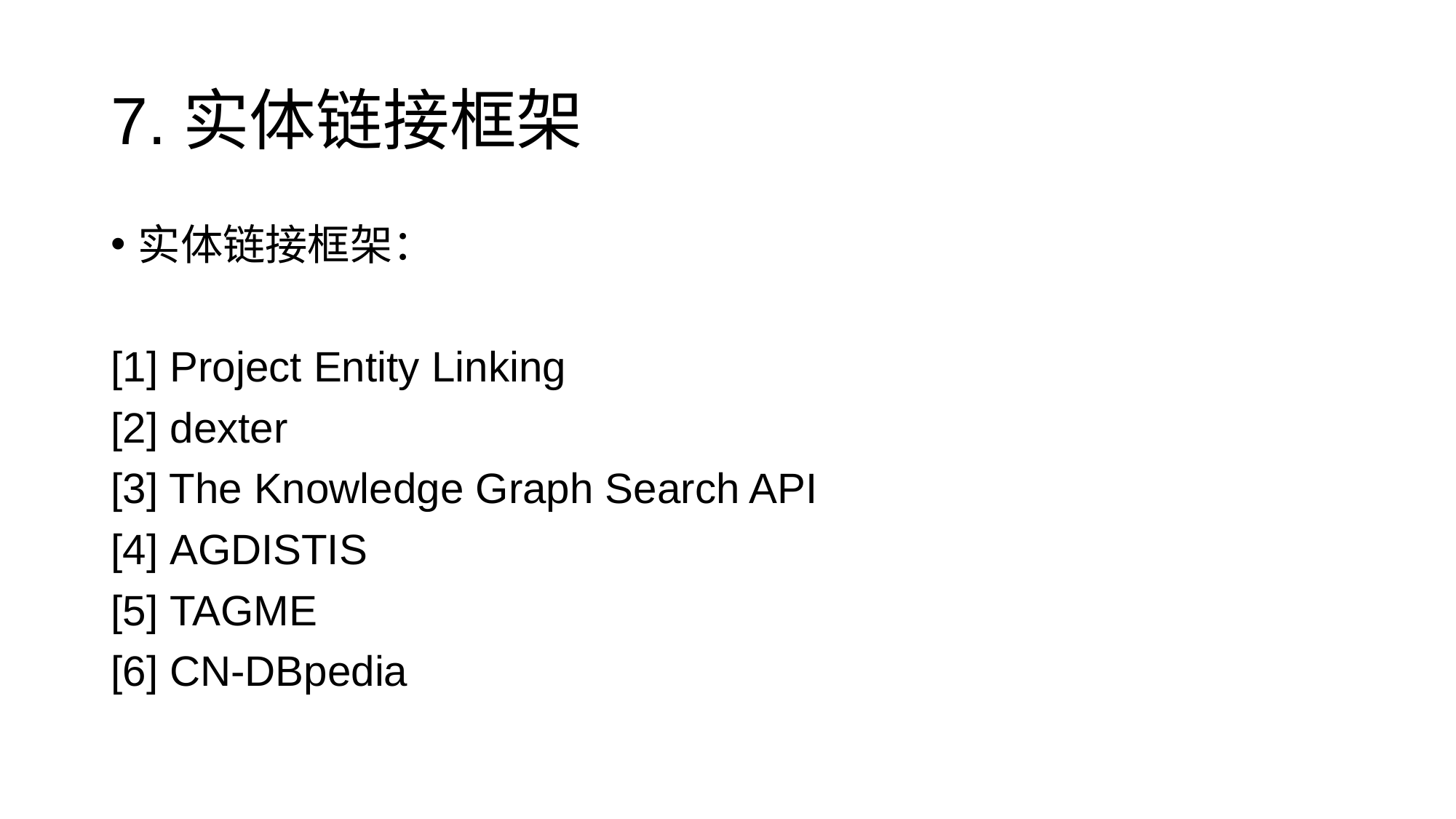

# 7.实体链接框架
实体链接框架：

[1] Project Entity Linking
[2] dexter
[3] The Knowledge Graph Search API
[4] AGDISTIS
[5] TAGME
[6] CN-DBpedia